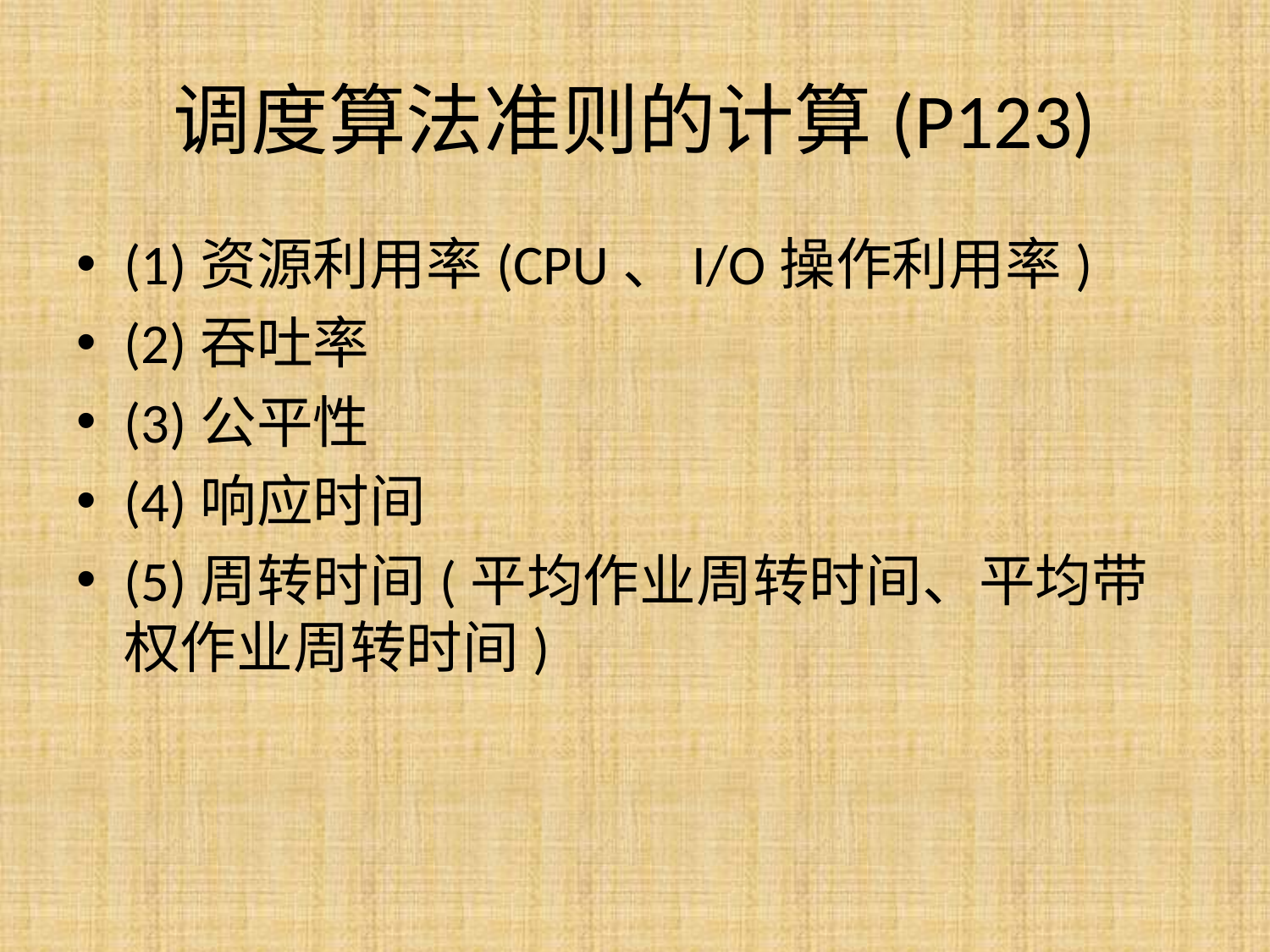

# 调度算法准则的计算(P123)
(1)资源利用率(CPU、I/O操作利用率)
(2)吞吐率
(3)公平性
(4)响应时间
(5)周转时间(平均作业周转时间、平均带权作业周转时间)